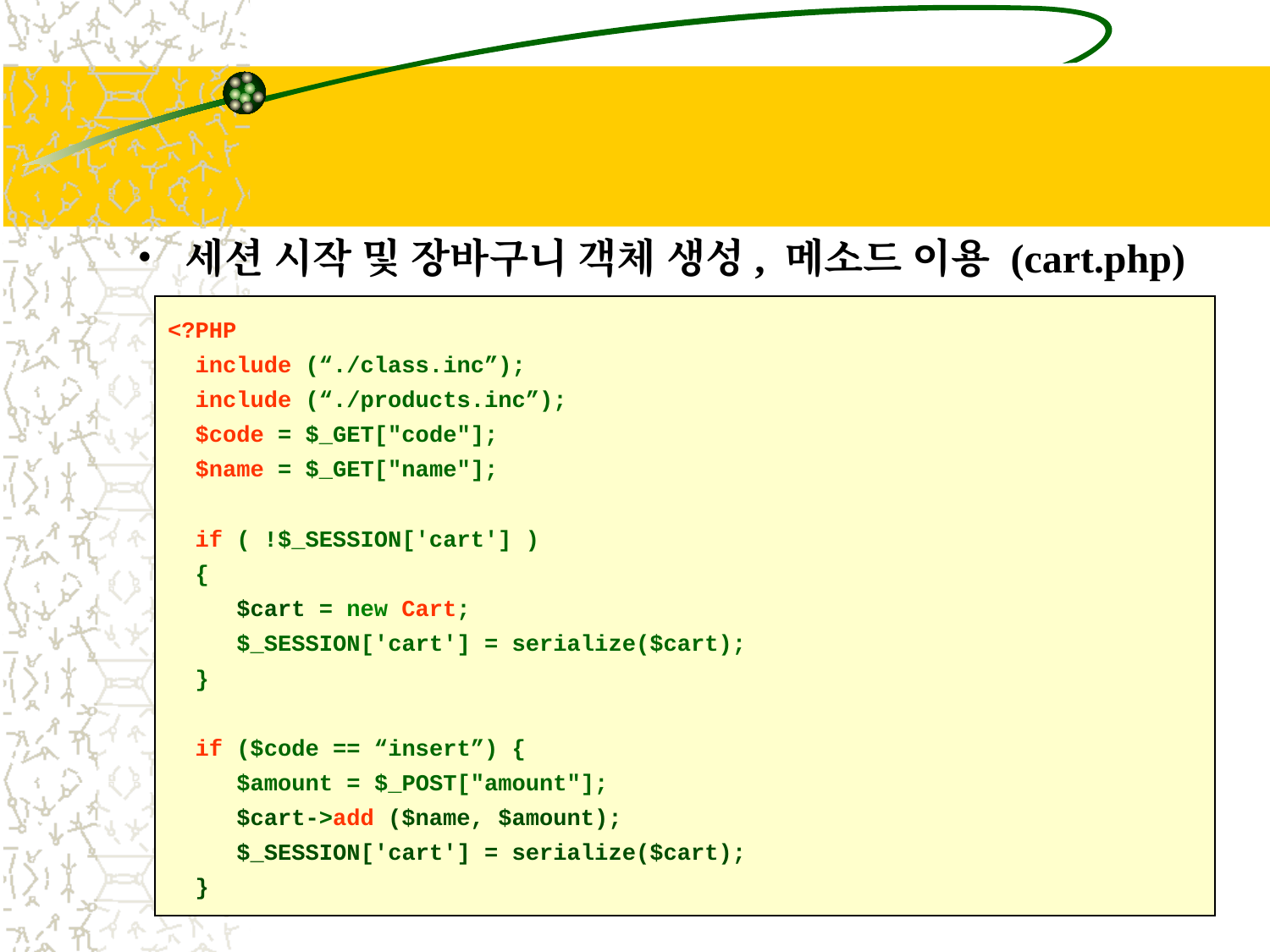

#
세션 시작 및 장바구니 객체 생성, 메소드 이용 (cart.php)
<?PHP
  include (“./class.inc”);
  include (“./products.inc”);
  $code = $_GET["code"];
  $name = $_GET["name"];

  if ( !$_SESSION['cart'] )
  {
     $cart = new Cart;
     $_SESSION['cart'] = serialize($cart);
  }

  if ($code == “insert”) {
     $amount = $_POST["amount"];
     $cart->add ($name, $amount);
     $_SESSION['cart'] = serialize($cart);
  }